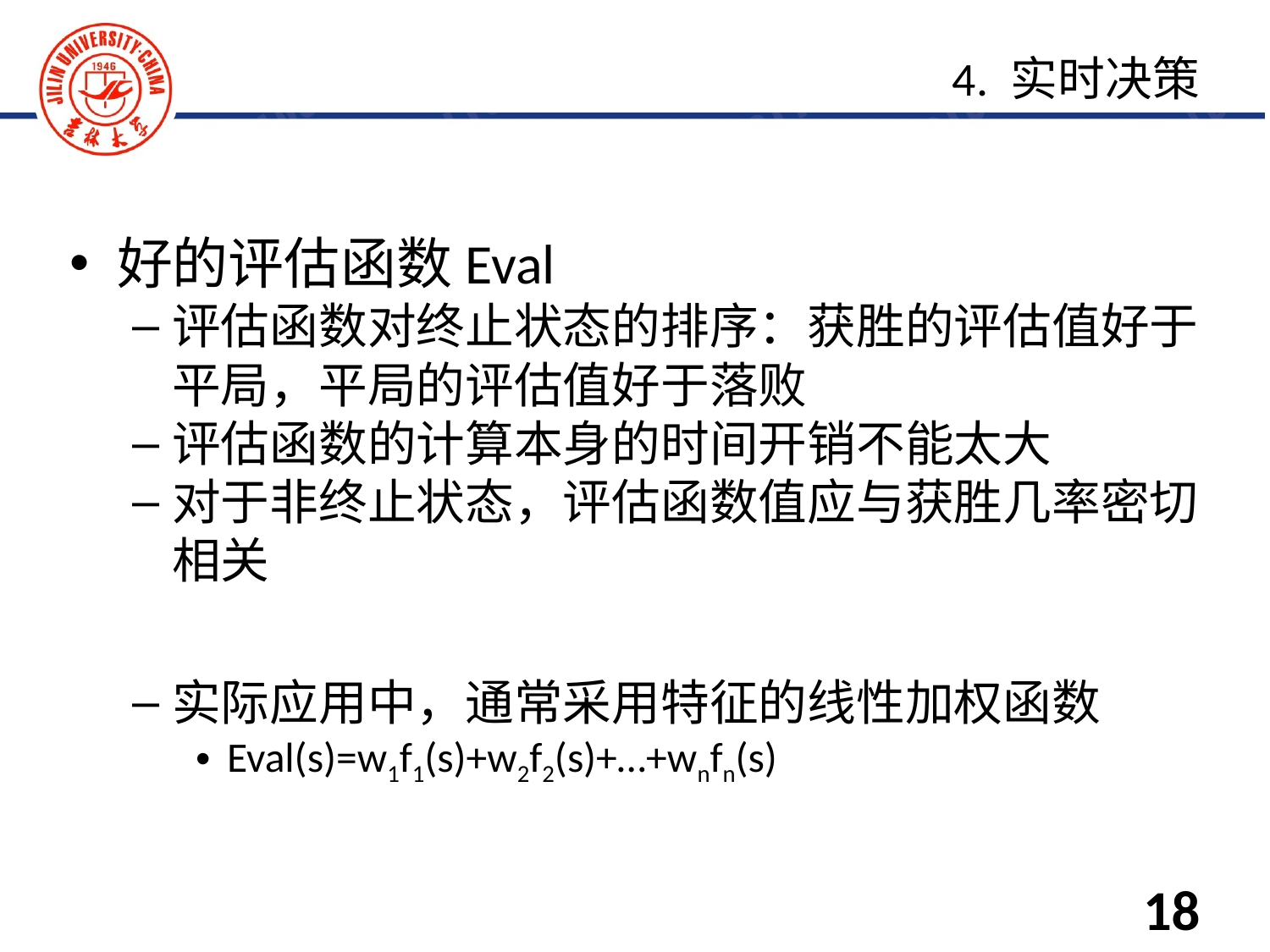

好的评估函数Eval
评估函数对终止状态的排序：获胜的评估值好于平局，平局的评估值好于落败
评估函数的计算本身的时间开销不能太大
对于非终止状态，评估函数值应与获胜几率密切相关

实际应用中，通常采用特征的线性加权函数
Eval(s)=w1f1(s)+w2f2(s)+…+wnfn(s)
4. 实时决策
18